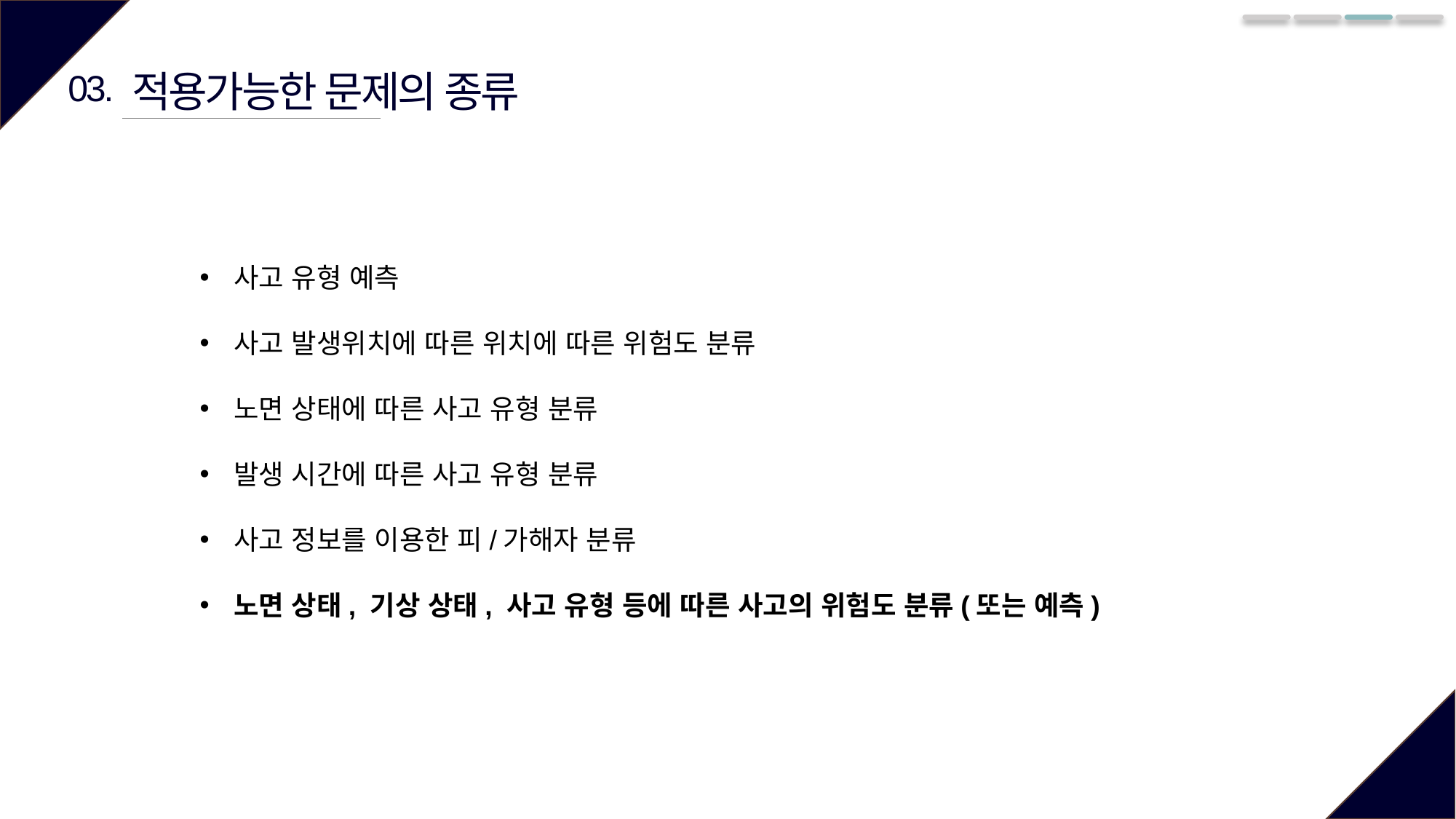

03.
적용가능한 문제의 종류
사고 유형 예측

사고 발생위치에 따른 위치에 따른 위험도 분류

노면 상태에 따른 사고 유형 분류

발생 시간에 따른 사고 유형 분류

사고 정보를 이용한 피/가해자 분류

노면 상태, 기상 상태, 사고 유형 등에 따른 사고의 위험도 분류(또는 예측)